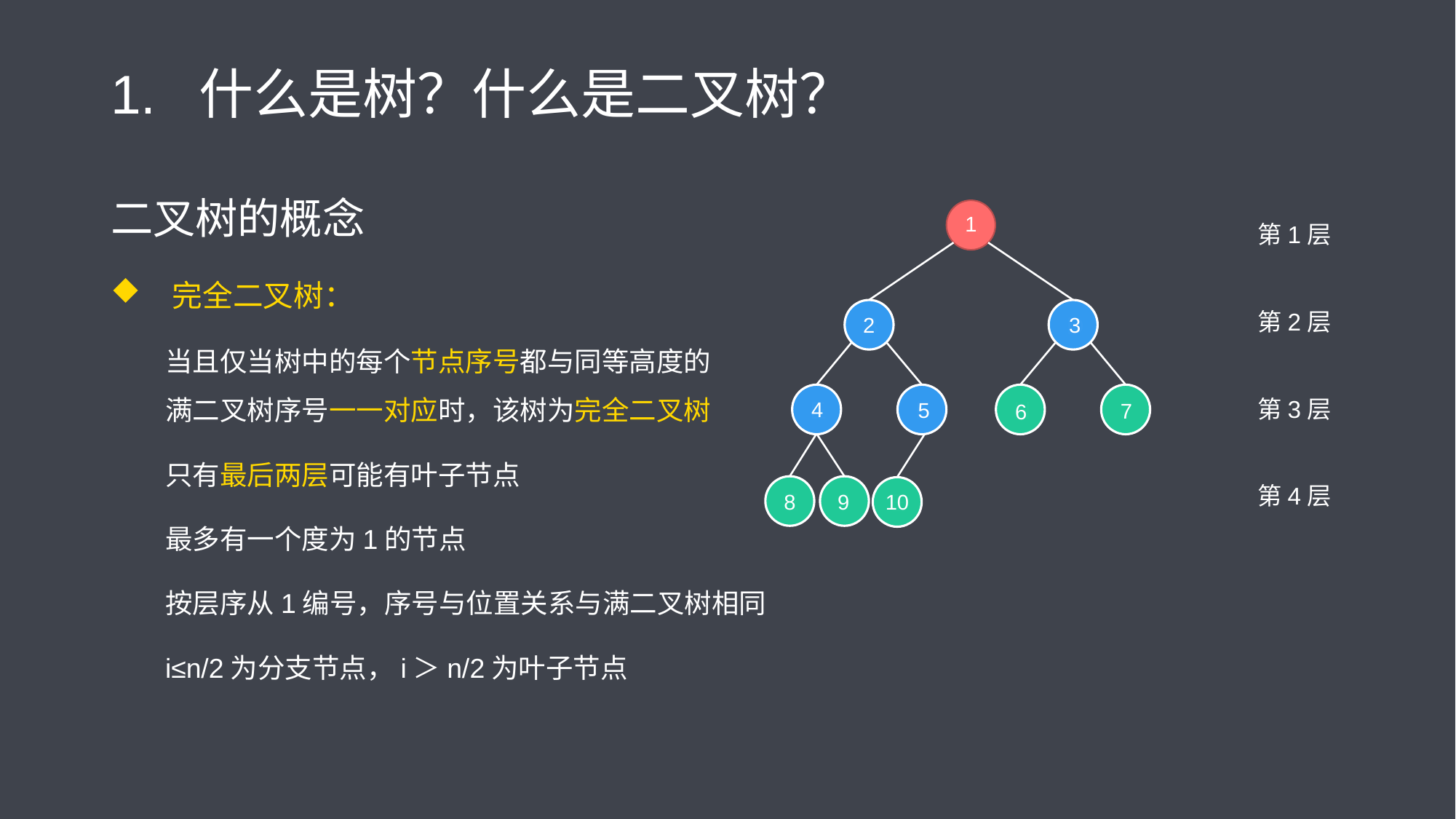

# 什么是树？什么是二叉树？
二叉树的概念
完全二叉树：
当且仅当树中的每个节点序号都与同等高度的
满二叉树序号一一对应时，该树为完全二叉树
只有最后两层可能有叶子节点
最多有一个度为1的节点
按层序从1编号，序号与位置关系与满二叉树相同
i≤n/2为分支节点，i＞n/2为叶子节点
A
1
3
2
4
5
7
6
8
9
第1层

第2层

第3层

第4层
B
D
E
F
H
J
E
J
E
10